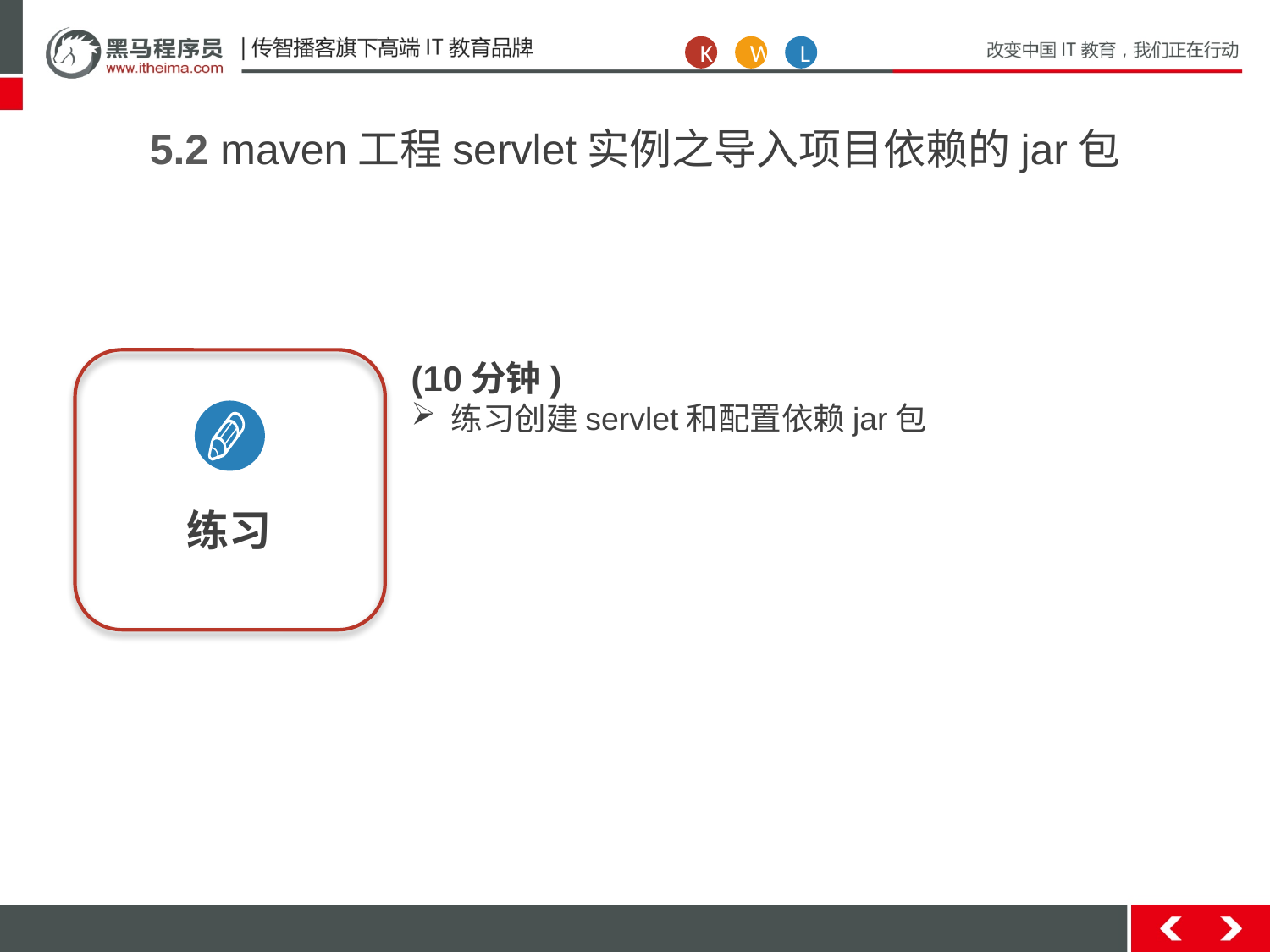

K
W
L
5.2 maven工程servlet实例之导入项目依赖的jar包

练习
(10分钟)
练习创建servlet和配置依赖jar包